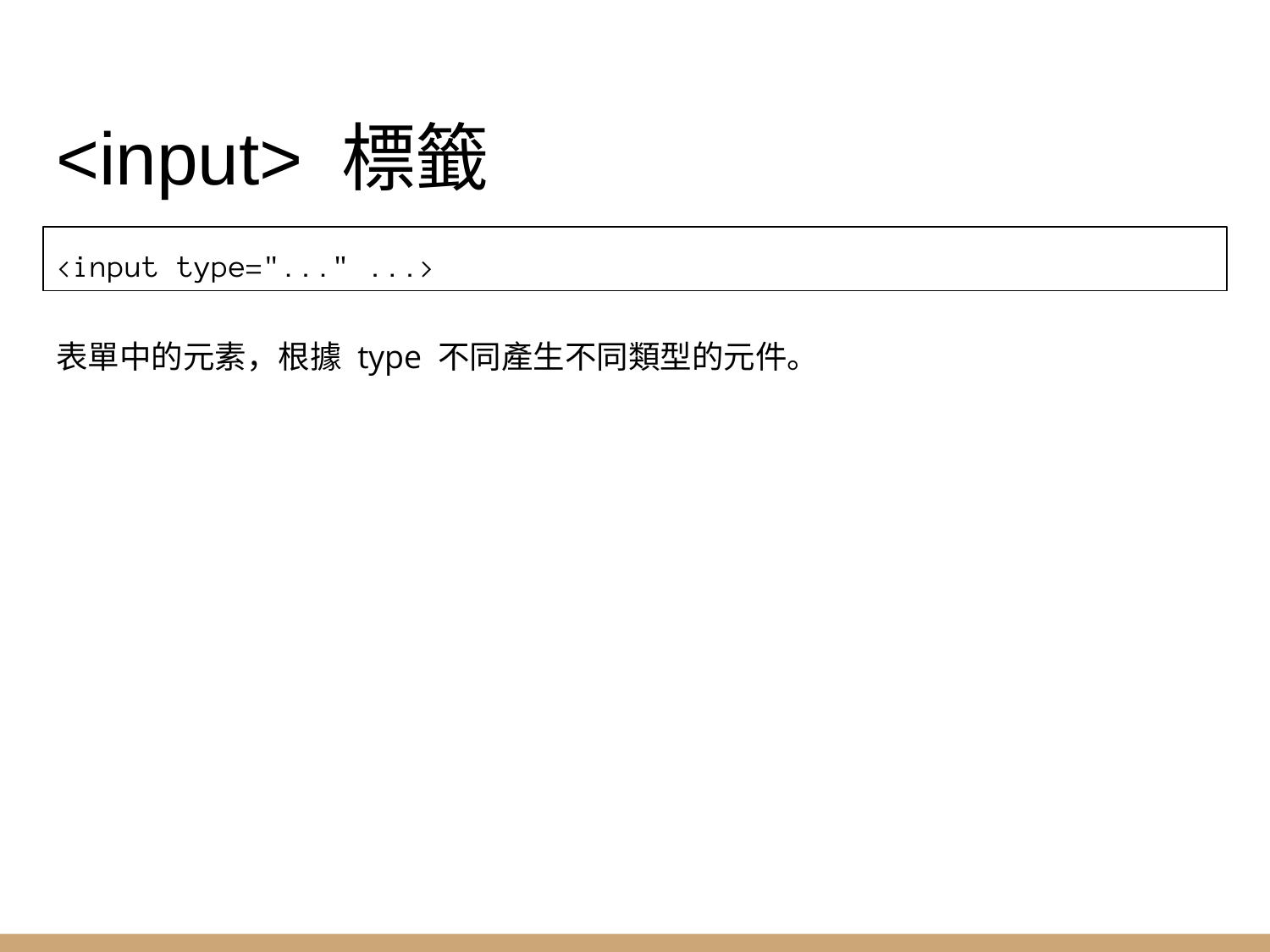

# <input> 標籤
<input type="..." ...>
表單中的元素，根據 type 不同產生不同類型的元件。